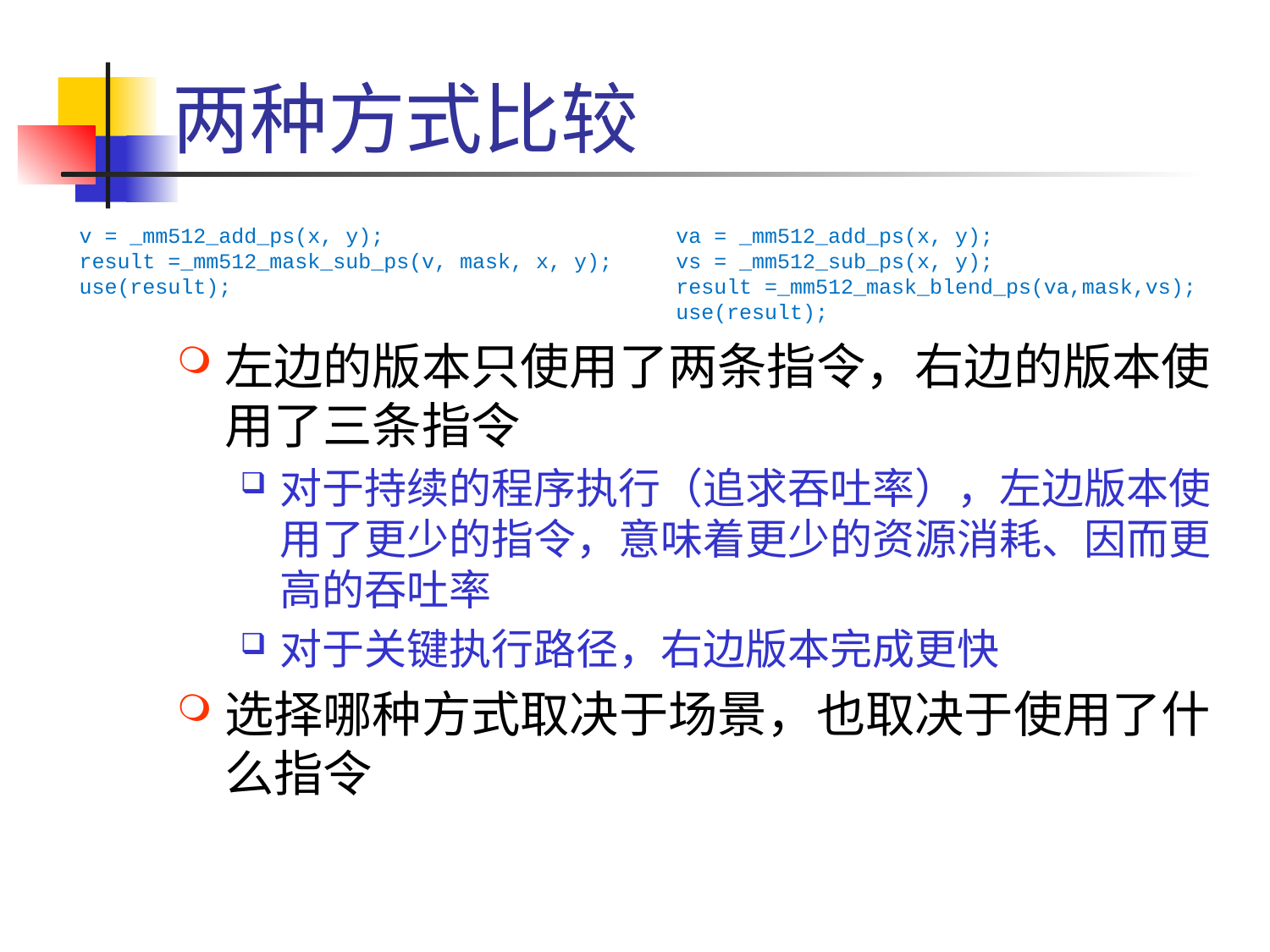

# 两种方式比较

左边的版本只使用了两条指令，右边的版本使用了三条指令
对于持续的程序执行（追求吞吐率），左边版本使用了更少的指令，意味着更少的资源消耗、因而更高的吞吐率
对于关键执行路径，右边版本完成更快
选择哪种方式取决于场景，也取决于使用了什么指令
v = _mm512_add_ps(x, y);
result =_mm512_mask_sub_ps(v, mask, x, y);
use(result);
va = _mm512_add_ps(x, y);
vs = _mm512_sub_ps(x, y);
result =_mm512_mask_blend_ps(va,mask,vs);
use(result);